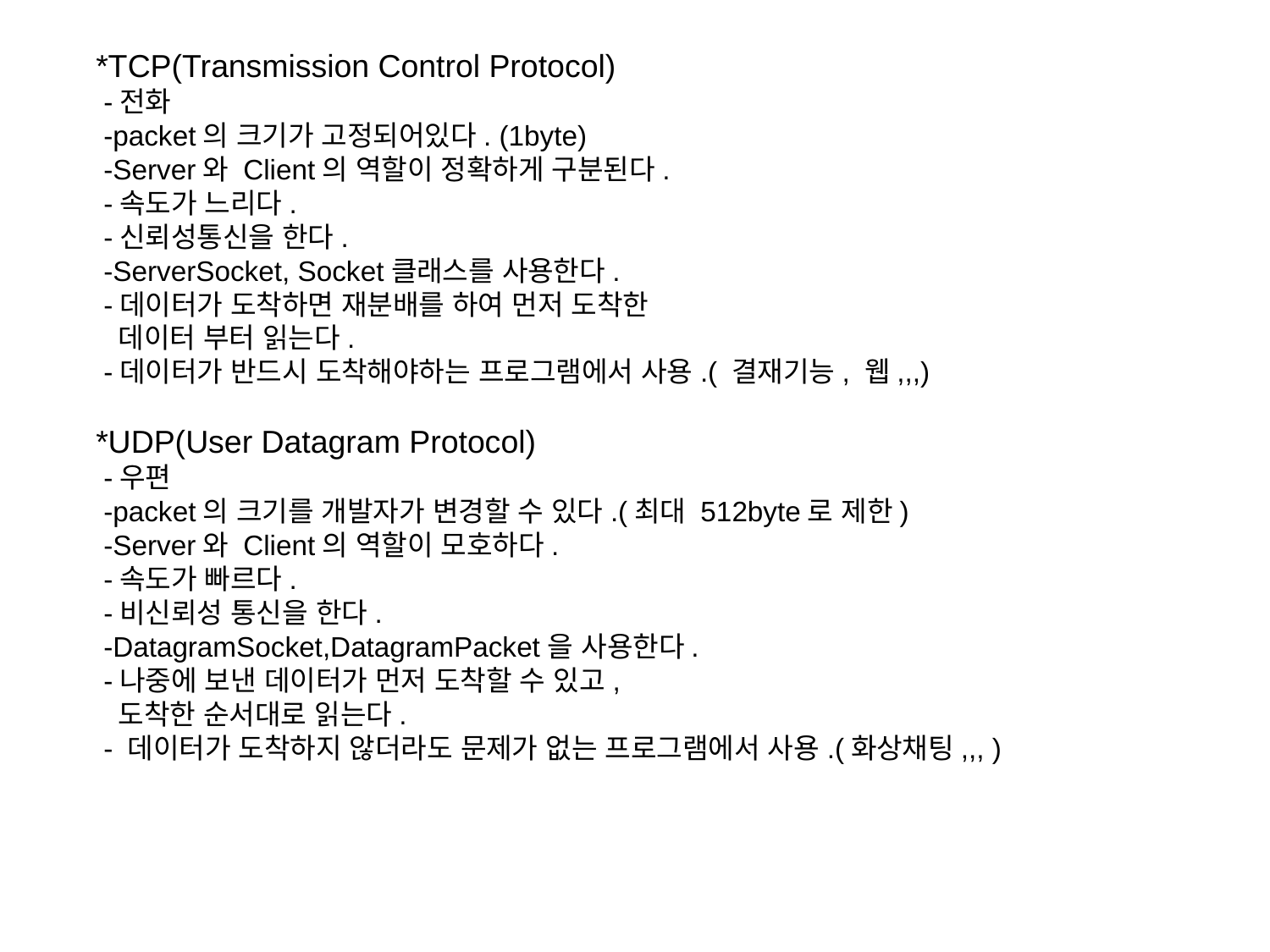

*TCP(Transmission Control Protocol)
 -전화
 -packet의 크기가 고정되어있다. (1byte)
 -Server와 Client의 역할이 정확하게 구분된다.
 -속도가 느리다.
 -신뢰성통신을 한다.
 -ServerSocket, Socket클래스를 사용한다.
 -데이터가 도착하면 재분배를 하여 먼저 도착한
  데이터 부터 읽는다.
 -데이터가 반드시 도착해야하는 프로그램에서 사용.( 결재기능, 웹,,,)

*UDP(User Datagram Protocol)
 -우편
 -packet의 크기를 개발자가 변경할 수 있다.(최대 512byte로 제한)
 -Server와 Client의 역할이 모호하다.
 -속도가 빠르다.
 -비신뢰성 통신을 한다.
 -DatagramSocket,DatagramPacket을 사용한다.
 -나중에 보낸 데이터가 먼저 도착할 수 있고,
  도착한 순서대로 읽는다.
 - 데이터가 도착하지 않더라도 문제가 없는 프로그램에서 사용.(화상채팅,,, )